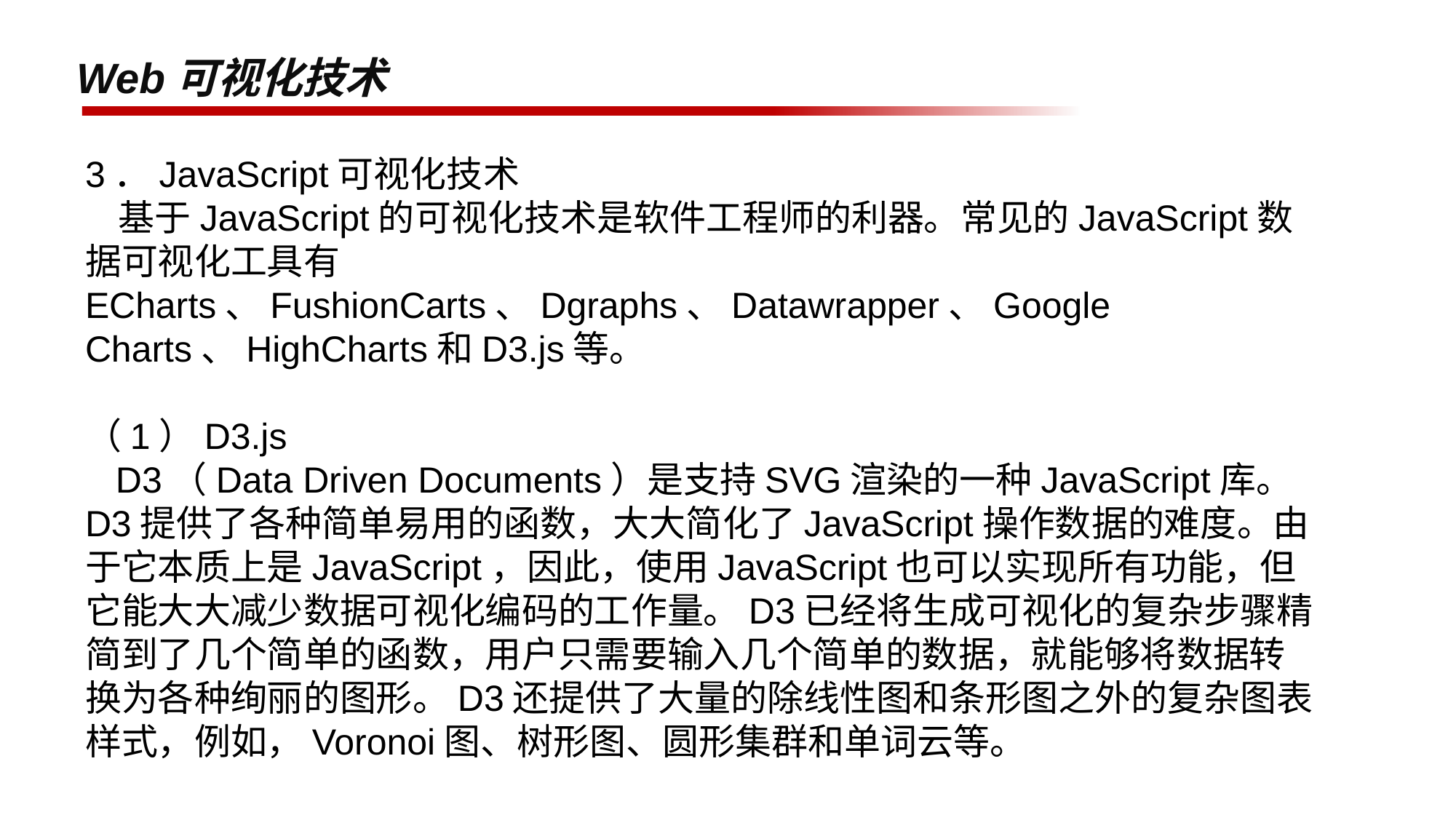

# Web可视化技术

3．JavaScript可视化技术
   基于JavaScript的可视化技术是软件工程师的利器。常见的JavaScript数据可视化工具有ECharts、FushionCarts、Dgraphs、Datawrapper、Google Charts、HighCharts和D3.js等。

（1）D3.js
   D3（Data Driven Documents）是支持SVG渲染的一种JavaScript库。D3提供了各种简单易用的函数，大大简化了JavaScript操作数据的难度。由于它本质上是JavaScript，因此，使用JavaScript也可以实现所有功能，但它能大大减少数据可视化编码的工作量。D3已经将生成可视化的复杂步骤精简到了几个简单的函数，用户只需要输入几个简单的数据，就能够将数据转换为各种绚丽的图形。D3还提供了大量的除线性图和条形图之外的复杂图表样式，例如，Voronoi图、树形图、圆形集群和单词云等。